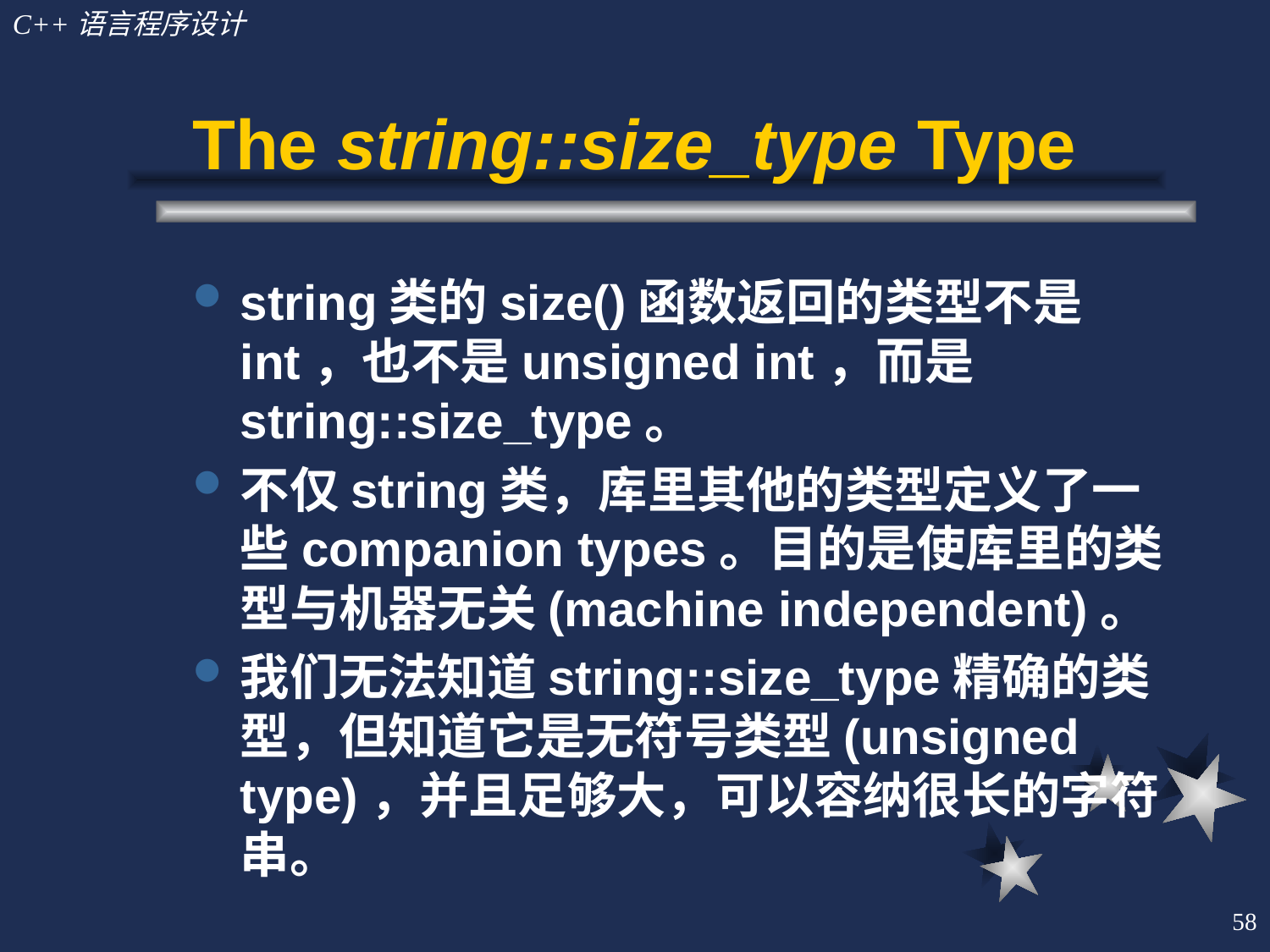

# The string::size_type Type
string类的size()函数返回的类型不是int，也不是unsigned int，而是string::size_type。
不仅string类，库里其他的类型定义了一些companion types。目的是使库里的类型与机器无关(machine independent)。
我们无法知道string::size_type精确的类型，但知道它是无符号类型(unsigned type)，并且足够大，可以容纳很长的字符串。
58